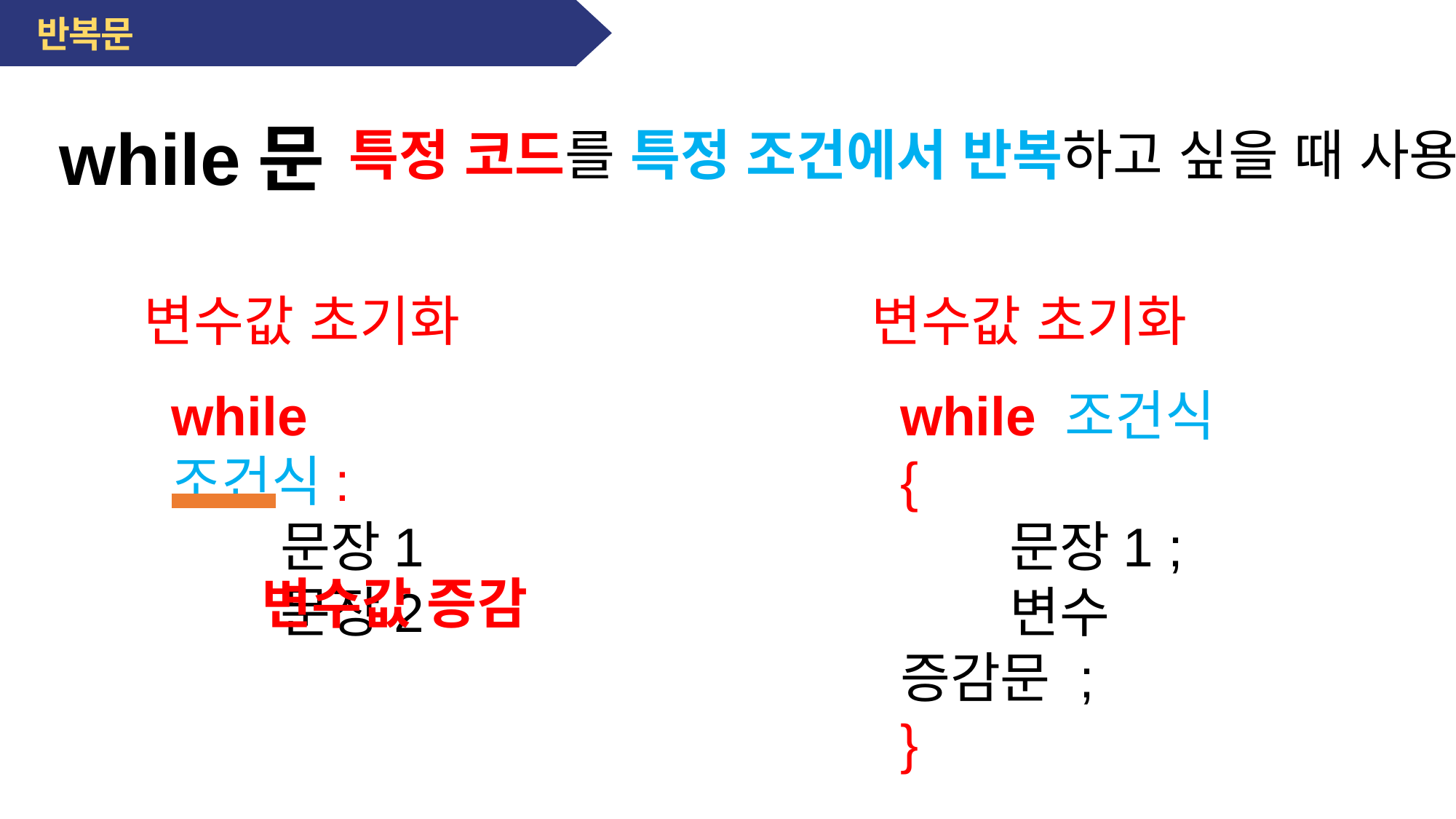

반복문
while문
특정 코드를 특정 조건에서 반복하고 싶을 때 사용 !!
변수값 초기화
변수값 초기화
while 조건식:
	문장1
	문장2
while 조건식
{
	문장1 ;
	변수 증감문 ;
}

변수값 증감